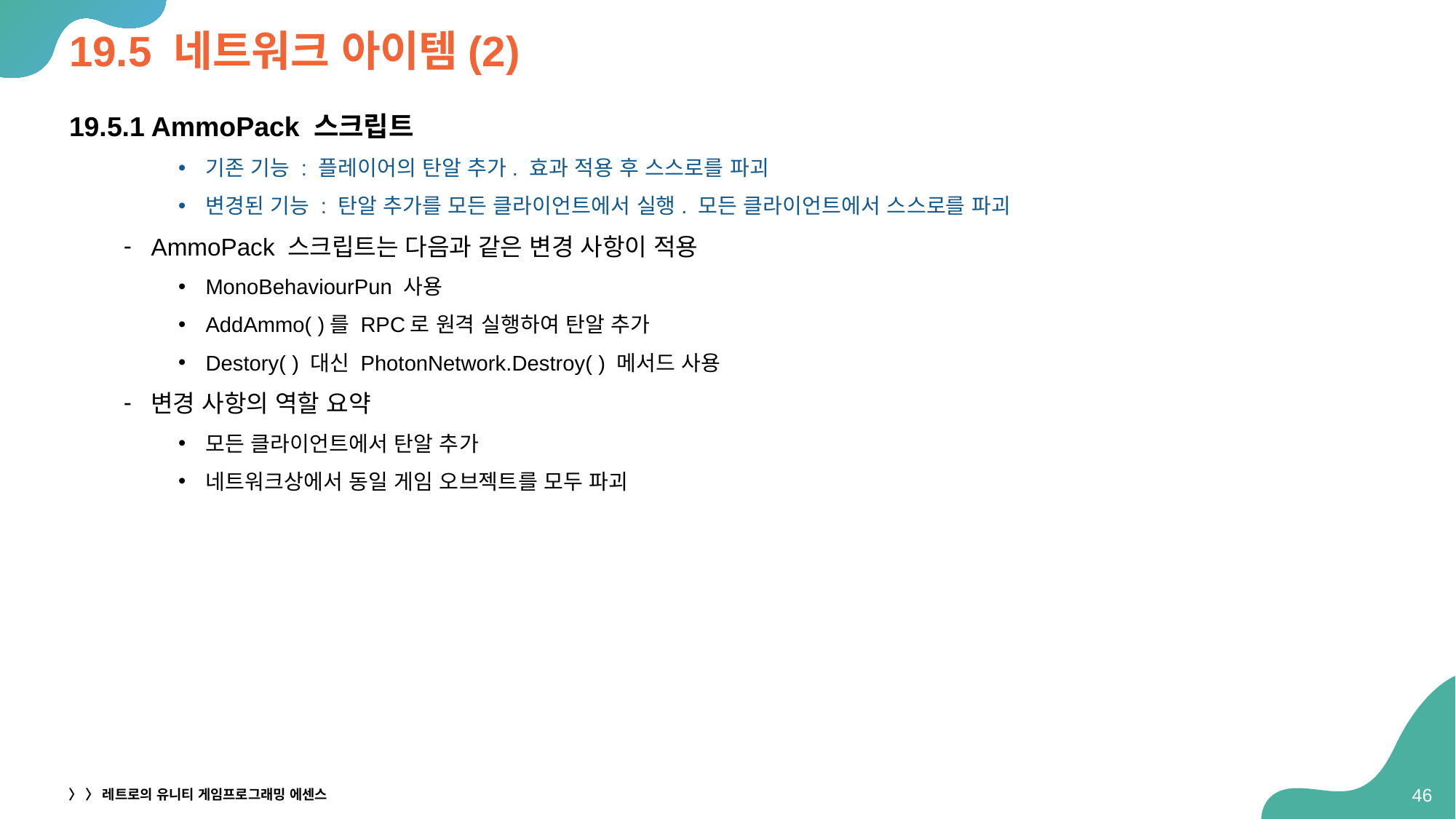

# 19.5 네트워크 아이템(2)
19.5.1 AmmoPack 스크립트
기존 기능 : 플레이어의 탄알 추가. 효과 적용 후 스스로를 파괴
변경된 기능 : 탄알 추가를 모든 클라이언트에서 실행. 모든 클라이언트에서 스스로를 파괴
AmmoPack 스크립트는 다음과 같은 변경 사항이 적용
MonoBehaviourPun 사용
AddAmmo( )를 RPC로 원격 실행하여 탄알 추가
Destory( ) 대신 PhotonNetwork.Destroy( ) 메서드 사용
변경 사항의 역할 요약
모든 클라이언트에서 탄알 추가
네트워크상에서 동일 게임 오브젝트를 모두 파괴
46